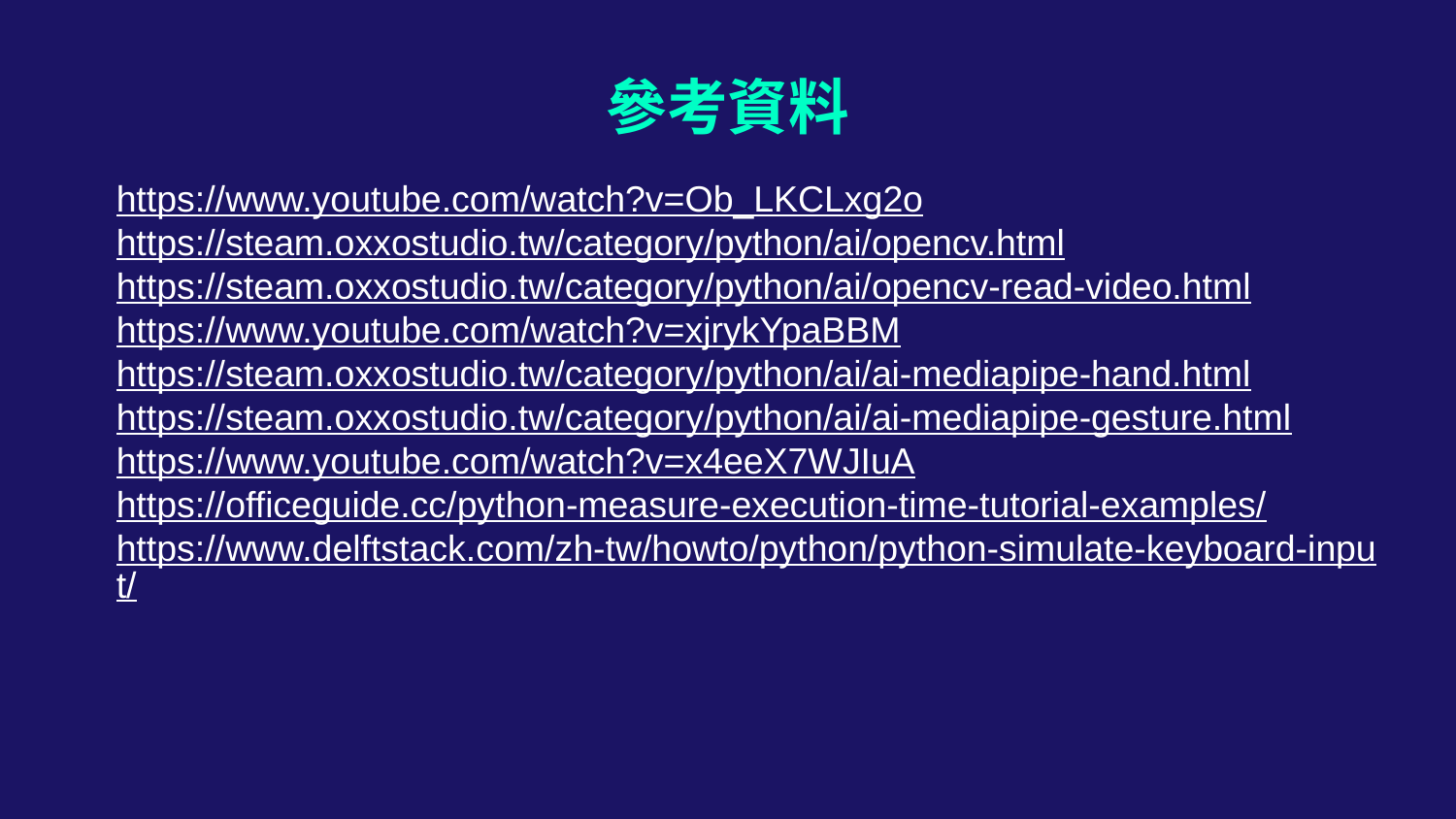

# 參考資料
https://www.youtube.com/watch?v=Ob_LKCLxg2o
https://steam.oxxostudio.tw/category/python/ai/opencv.html
https://steam.oxxostudio.tw/category/python/ai/opencv-read-video.html
https://www.youtube.com/watch?v=xjrykYpaBBM
https://steam.oxxostudio.tw/category/python/ai/ai-mediapipe-hand.html
https://steam.oxxostudio.tw/category/python/ai/ai-mediapipe-gesture.html
https://www.youtube.com/watch?v=x4eeX7WJIuA
https://officeguide.cc/python-measure-execution-time-tutorial-examples/
https://www.delftstack.com/zh-tw/howto/python/python-simulate-keyboard-input/